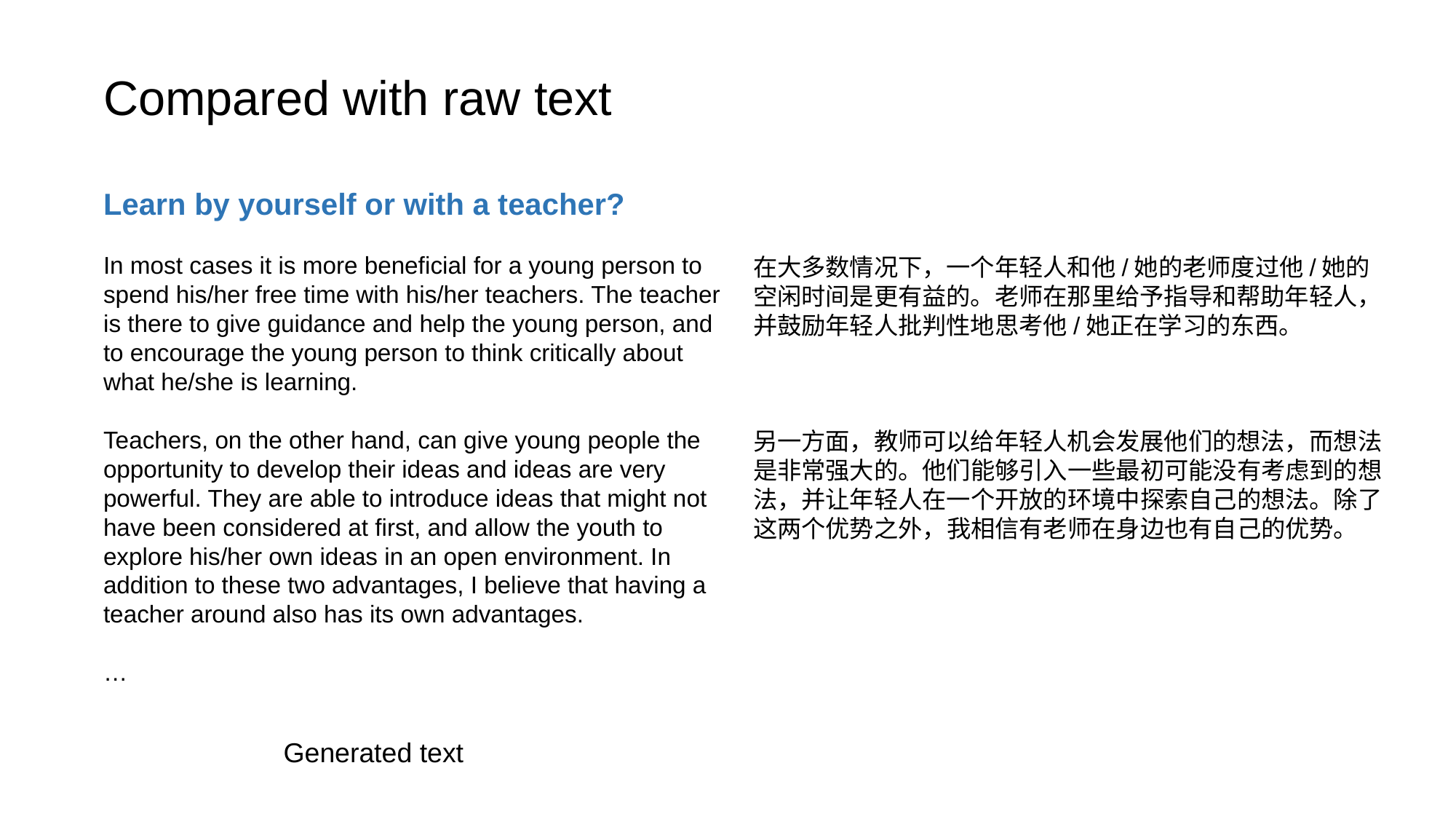

# Compared with raw text
Learn by yourself or with a teacher?

In most cases it is more beneficial for a young person to spend his/her free time with his/her teachers. The teacher is there to give guidance and help the young person, and to encourage the young person to think critically about what he/she is learning.

Teachers, on the other hand, can give young people the opportunity to develop their ideas and ideas are very powerful. They are able to introduce ideas that might not have been considered at first, and allow the youth to explore his/her own ideas in an open environment. In addition to these two advantages, I believe that having a teacher around also has its own advantages.

…
在大多数情况下，一个年轻人和他/她的老师度过他/她的空闲时间是更有益的。老师在那里给予指导和帮助年轻人，并鼓励年轻人批判性地思考他/她正在学习的东西。

另一方面，教师可以给年轻人机会发展他们的想法，而想法是非常强大的。他们能够引入一些最初可能没有考虑到的想法，并让年轻人在一个开放的环境中探索自己的想法。除了这两个优势之外，我相信有老师在身边也有自己的优势。
Generated text